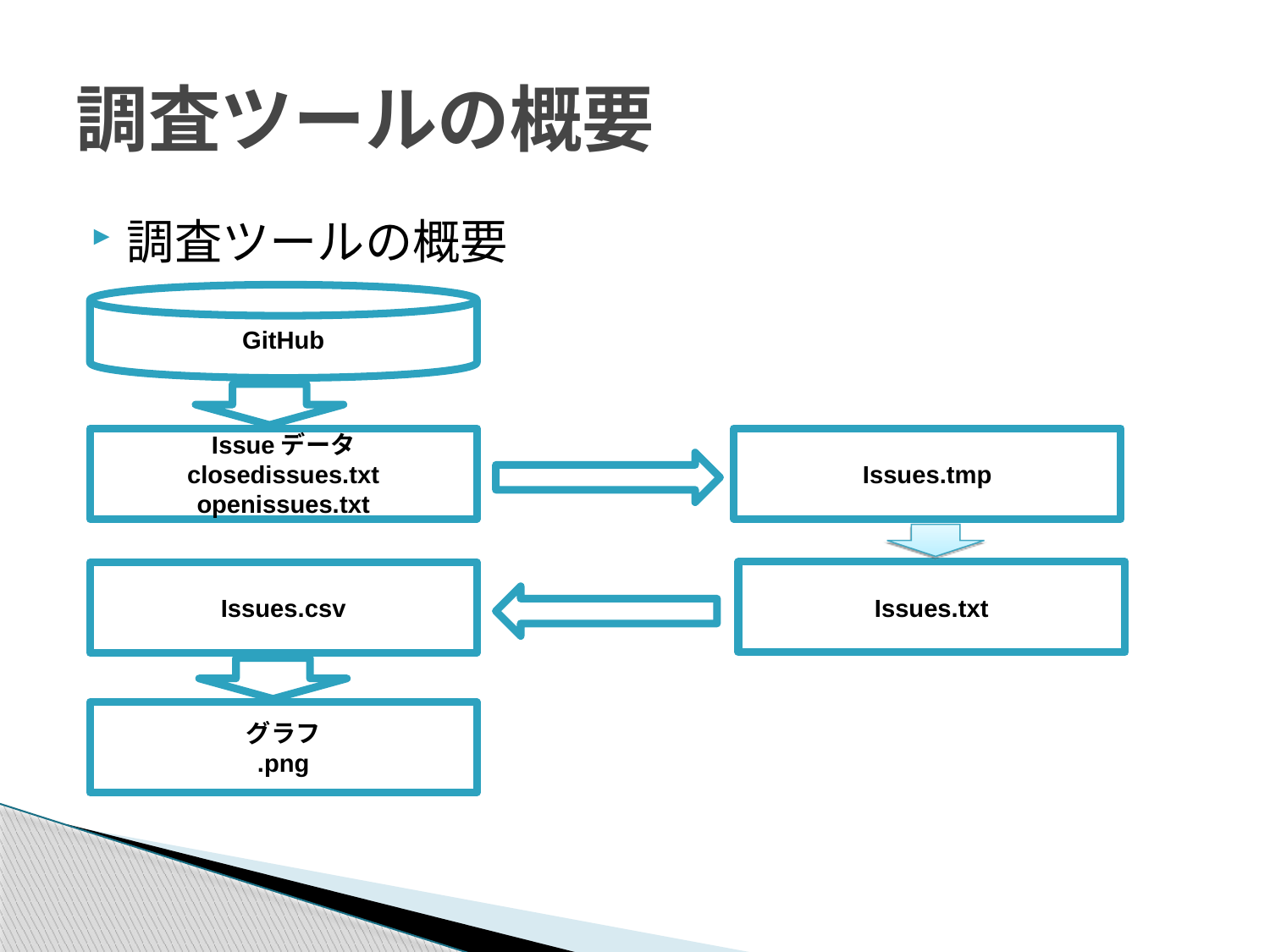

# 調査ツールの概要
調査ツールの概要

GitHub

Issues.tmp
Issueデータ
closedissues.txt
openissues.txt

Issues.txt
Issues.csv

グラフ
.png